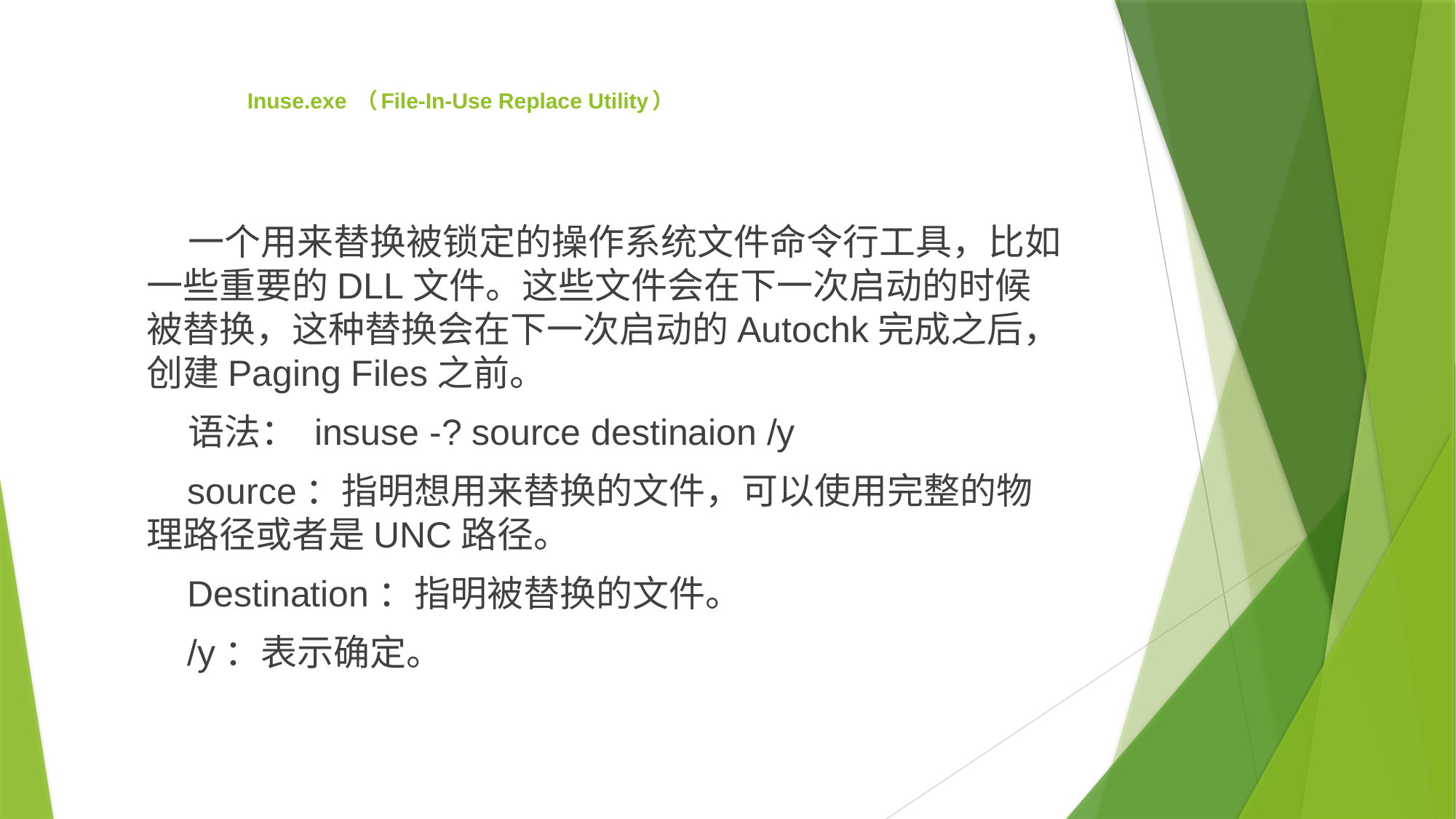

# Inuse.exe （File-In-Use Replace Utility）
    一个用来替换被锁定的操作系统文件命令行工具，比如一些重要的DLL文件。这些文件会在下一次启动的时候被替换，这种替换会在下一次启动的Autochk完成之后，创建Paging Files之前。
    语法： insuse -? source destinaion /y
    source：指明想用来替换的文件，可以使用完整的物理路径或者是UNC路径。
    Destination：指明被替换的文件。
    /y：表示确定。